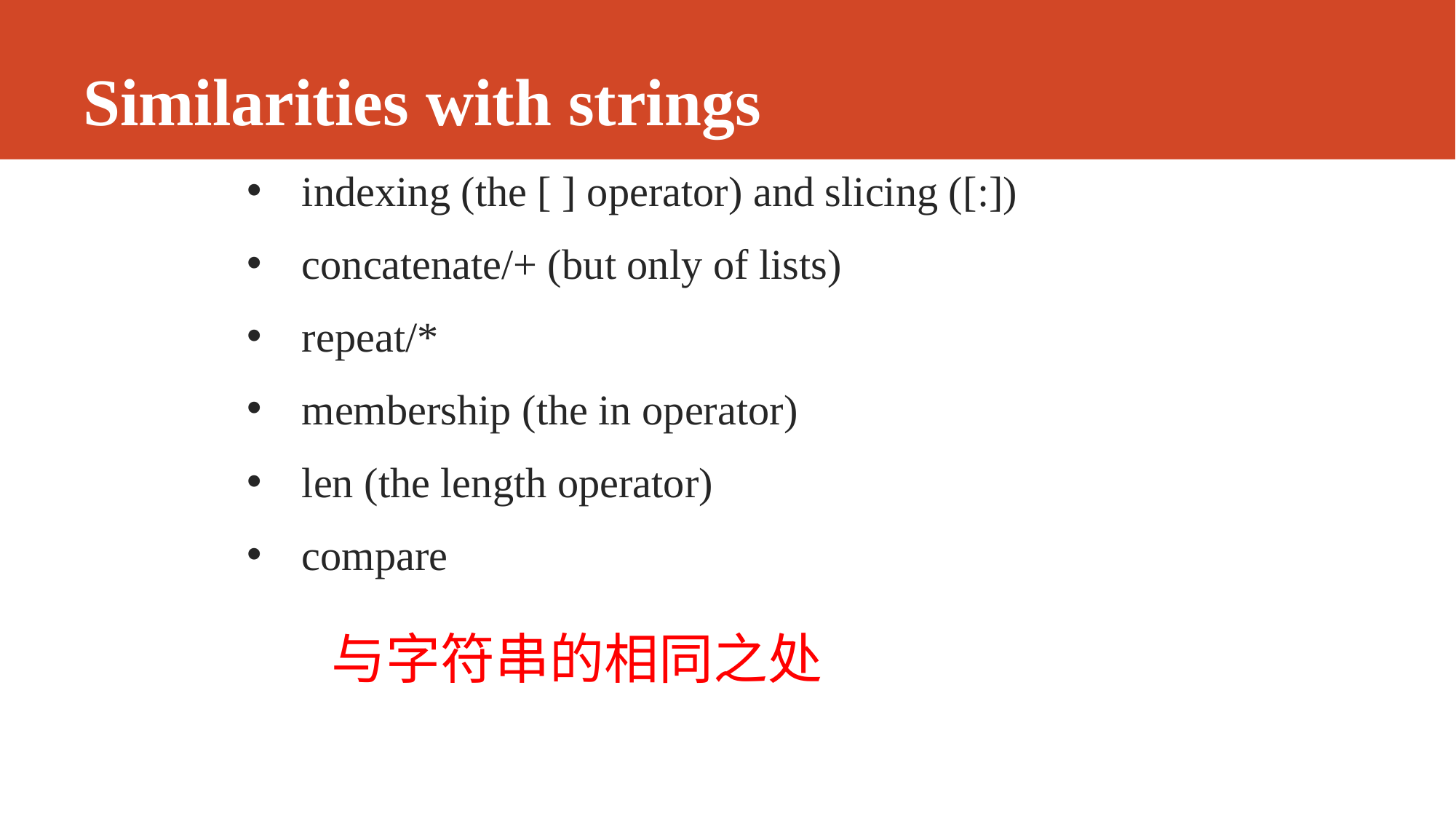

# Similarities with strings
indexing (the [ ] operator) and slicing ([:])
concatenate/+ (but only of lists)
repeat/*
membership (the in operator)
len (the length operator)
compare
与字符串的相同之处